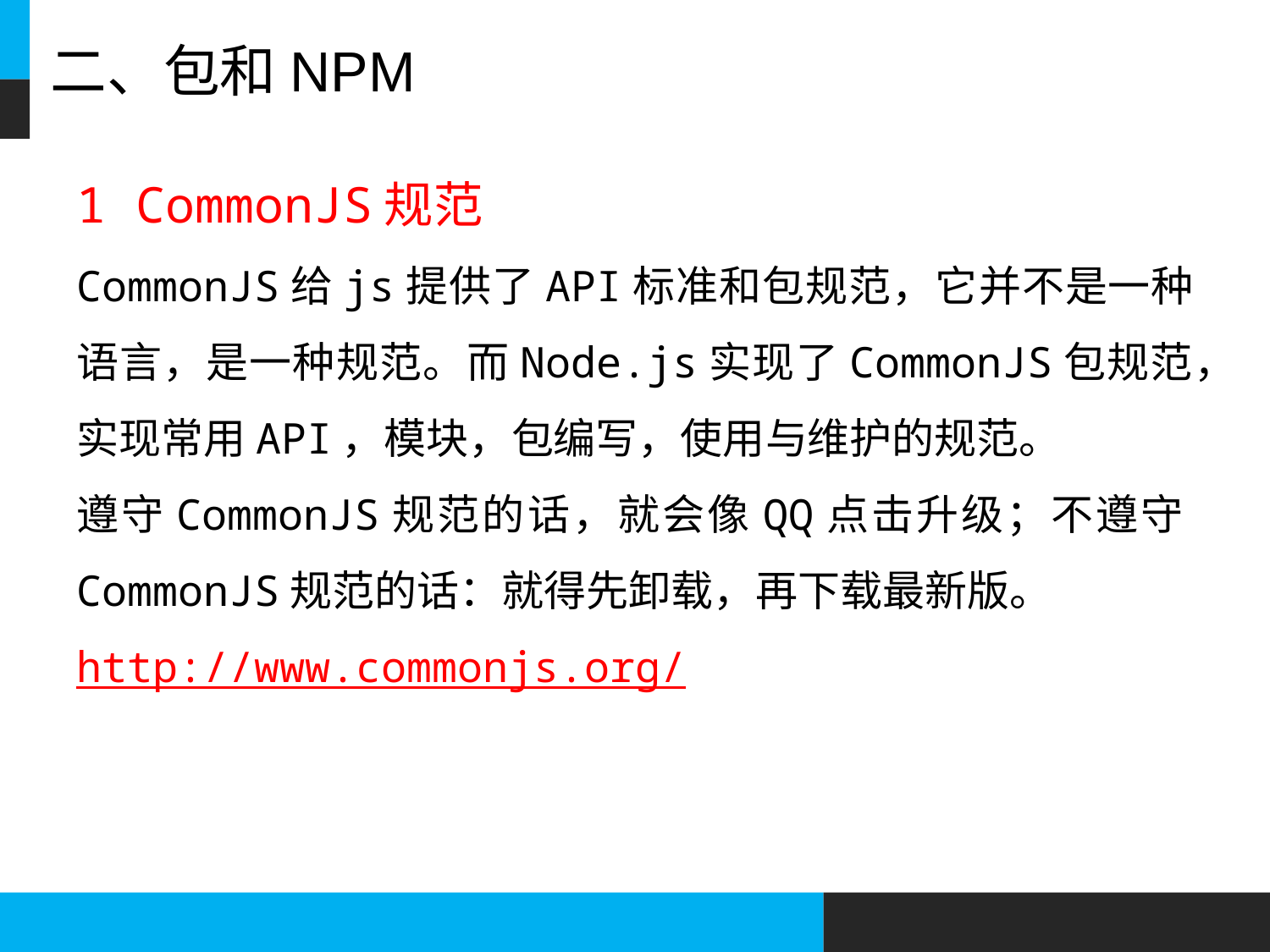

# 二、包和NPM
1 CommonJS规范
CommonJS给js提供了API标准和包规范，它并不是一种语言，是一种规范。而Node.js实现了CommonJS包规范，实现常用API，模块，包编写，使用与维护的规范。
遵守CommonJS规范的话，就会像QQ点击升级；不遵守CommonJS规范的话：就得先卸载，再下载最新版。
http://www.commonjs.org/